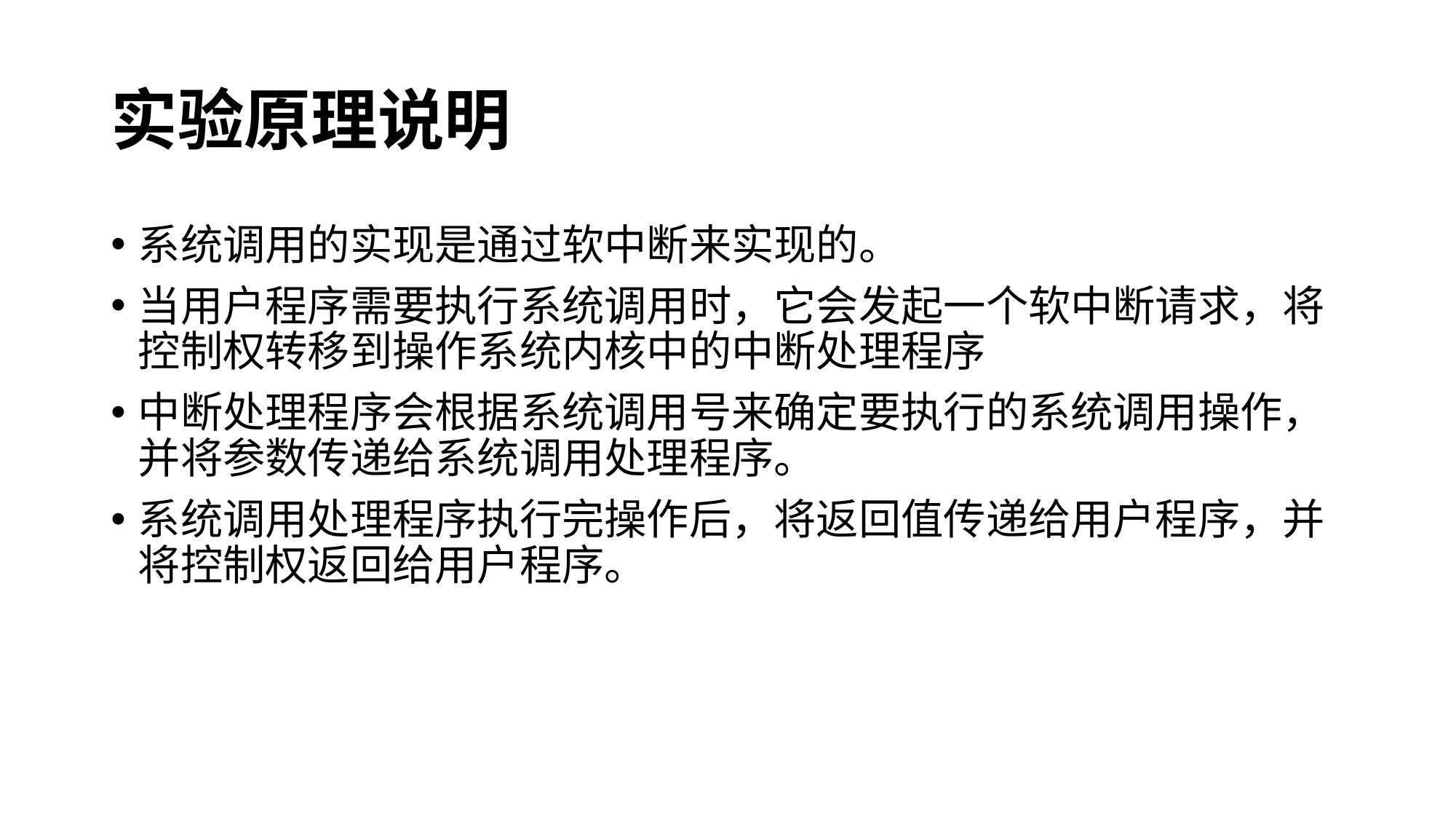

# 实验原理说明
系统调用的实现是通过软中断来实现的。
当用户程序需要执行系统调用时，它会发起一个软中断请求，将控制权转移到操作系统内核中的中断处理程序
中断处理程序会根据系统调用号来确定要执行的系统调用操作，并将参数传递给系统调用处理程序。
系统调用处理程序执行完操作后，将返回值传递给用户程序，并将控制权返回给用户程序。